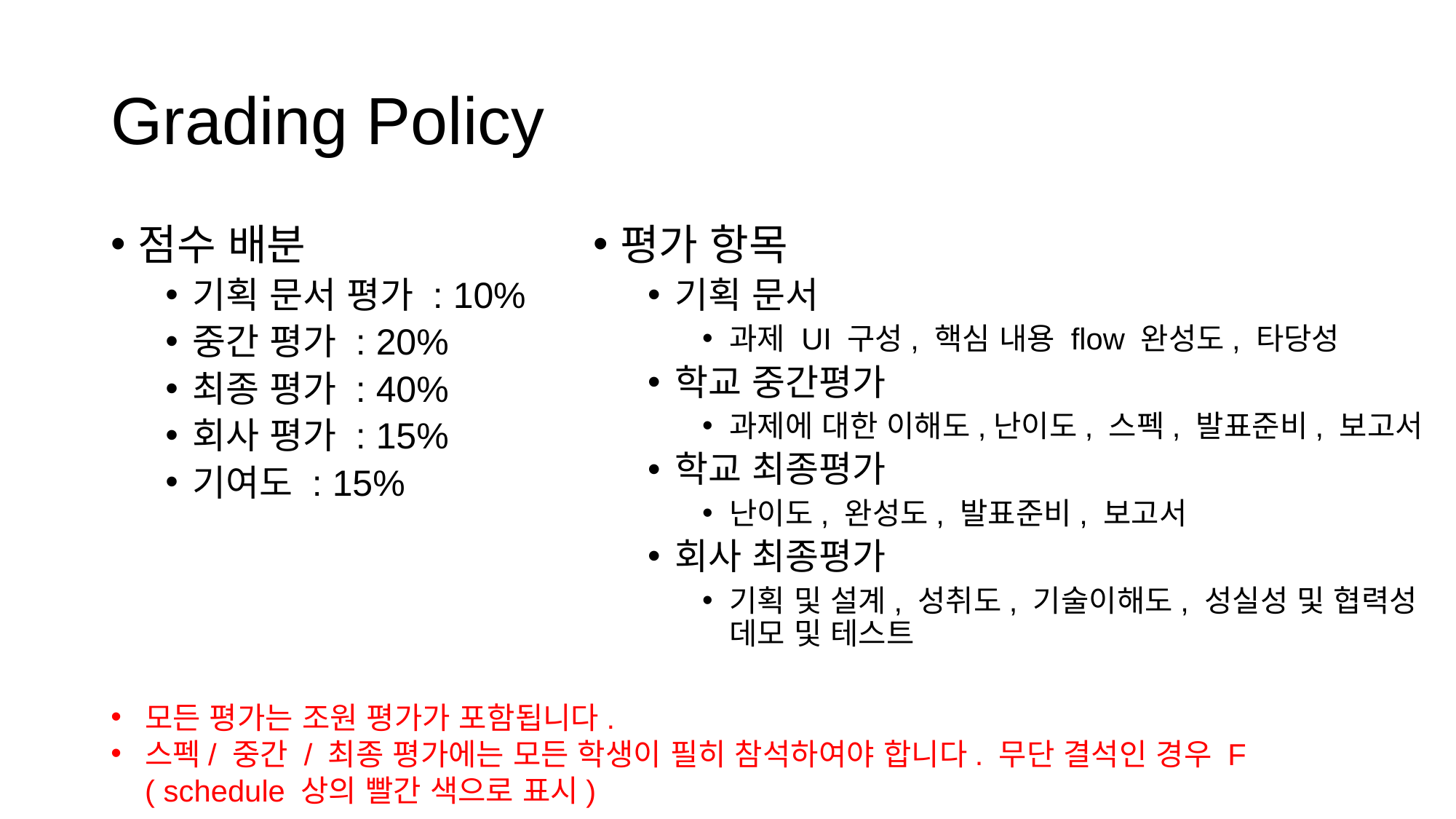

# Grading Policy
점수 배분
기획 문서 평가 : 10%
중간 평가 : 20%
최종 평가 : 40%
회사 평가 : 15%
기여도 : 15%

평가 항목
기획 문서
과제 UI 구성, 핵심 내용 flow 완성도, 타당성
학교 중간평가
과제에 대한 이해도,난이도, 스펙, 발표준비, 보고서
학교 최종평가
난이도, 완성도, 발표준비, 보고서
회사 최종평가
기획 및 설계, 성취도, 기술이해도, 성실성 및 협력성
데모 및 테스트
모든 평가는 조원 평가가 포함됩니다.
스펙/ 중간 / 최종 평가에는 모든 학생이 필히 참석하여야 합니다. 무단 결석인 경우 F
( schedule 상의 빨간 색으로 표시)